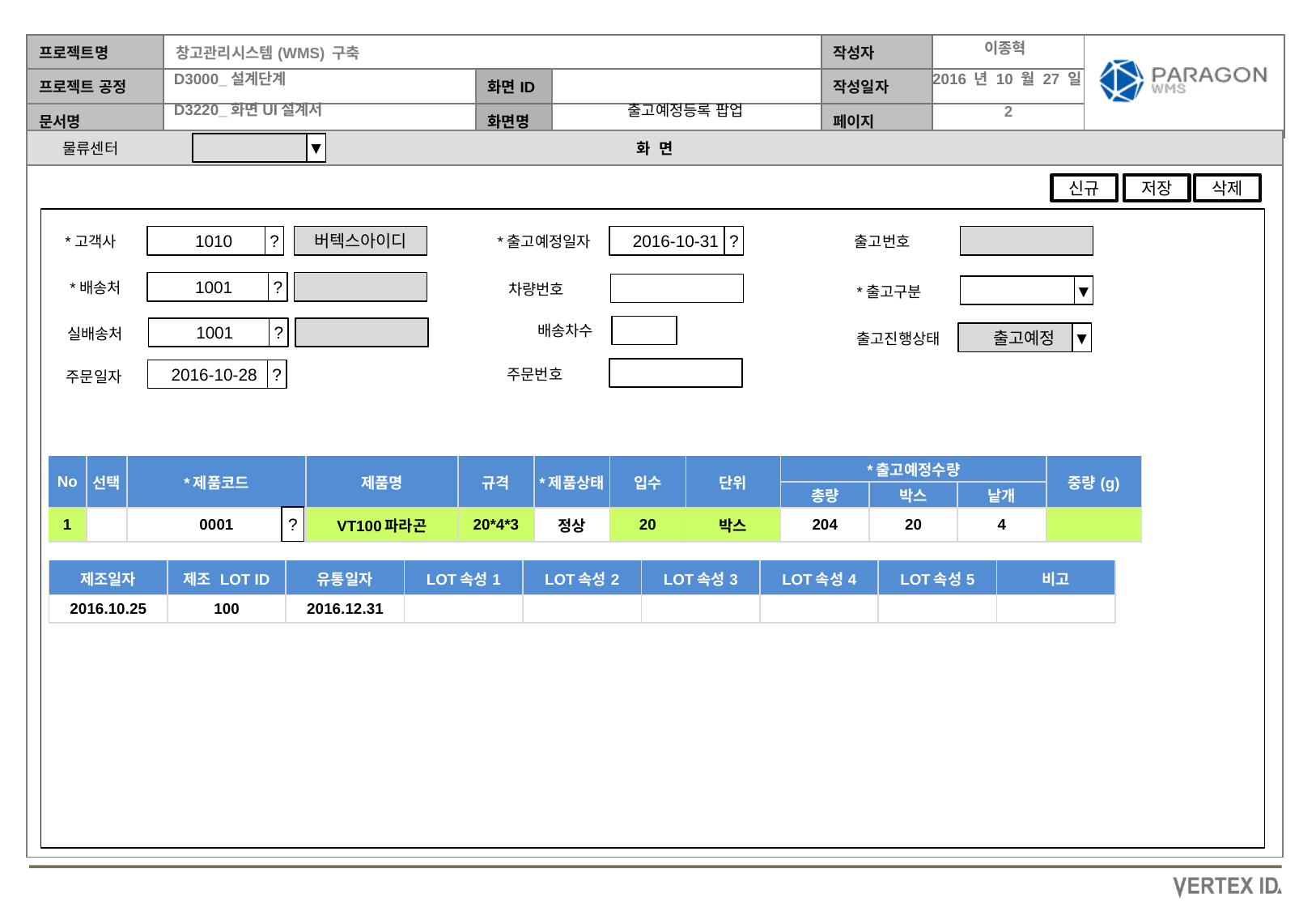

이종혁
2016 년 10 월 27 일
출고예정등록 팝업
물류센터

▼
신규
저장
삭제

*고객사
1010
?
버텍스아이디
*출고예정일자
2016-10-31
?
출고번호

*배송처
1001
?

차량번호

*출고구분

▼
배송차수

실배송처
1001
?

출고진행상태
출고예정
▼
주문번호

2016-10-28
?
주문일자
| No | 선택 | \*제품코드 | 제품명 | 규격 | \*제품상태 | 입수 | 단위 | \*출고예정수량 |  |  | 중량(g) |
| --- | --- | --- | --- | --- | --- | --- | --- | --- | --- | --- | --- |
|  |  |  |  |  |  |  |  | 총량 | 박스 | 낱개 |  |
| 1 |  | 0001 | VT100파라곤 | 20\*4\*3 | 정상 | 20 | 박스 | 204 | 20 | 4 |  |
?
| 제조일자 | 제조 LOT ID | 유통일자 | LOT속성1 | LOT속성2 | LOT속성3 | LOT속성4 | LOT속성5 | 비고 |
| --- | --- | --- | --- | --- | --- | --- | --- | --- |
| 2016.10.25 | 100 | 2016.12.31 |  |  |  |  |  |  |